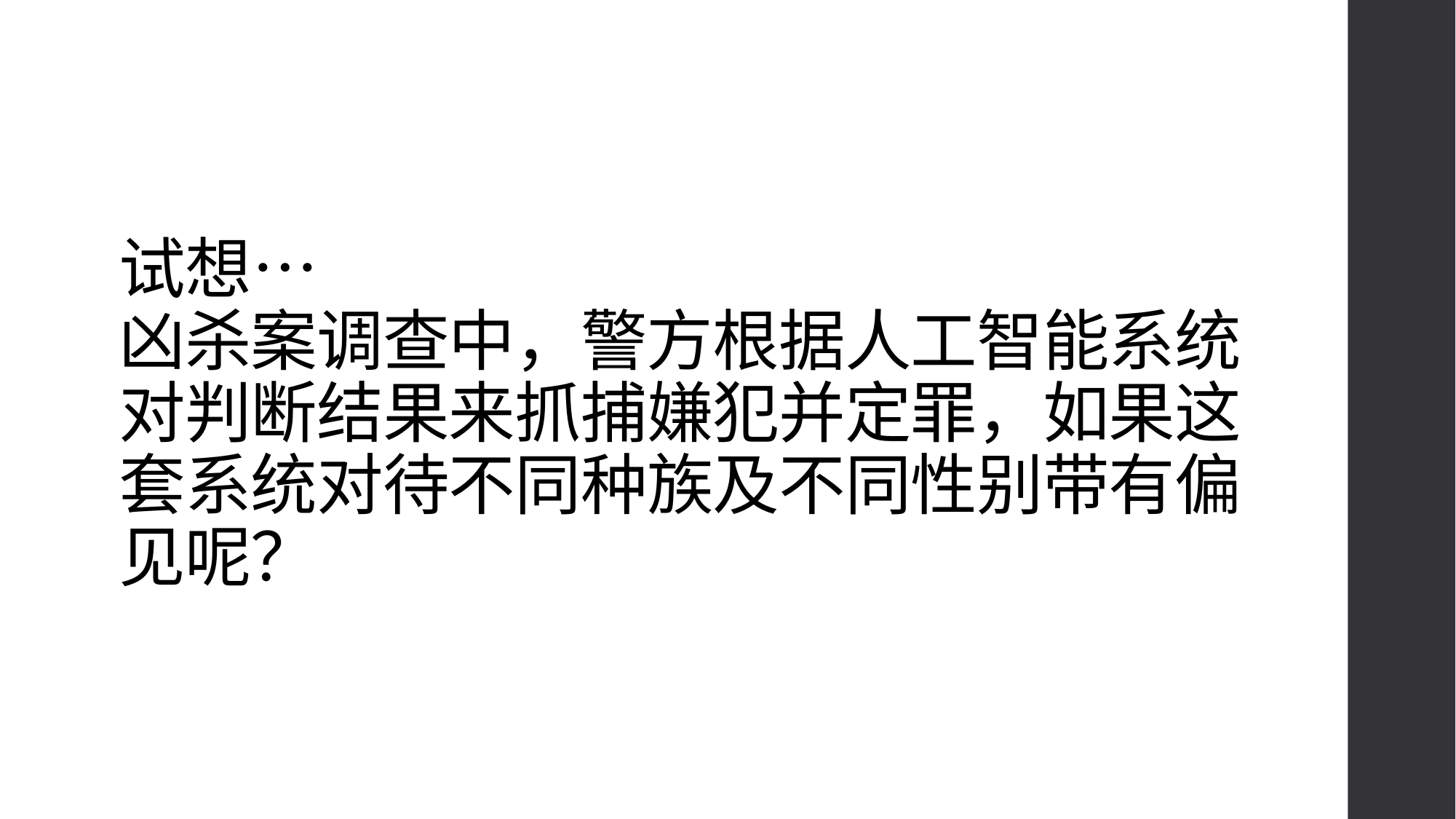

# 试想… 凶杀案调查中，警方根据人工智能系统对判断结果来抓捕嫌犯并定罪，如果这套系统对待不同种族及不同性别带有偏见呢？